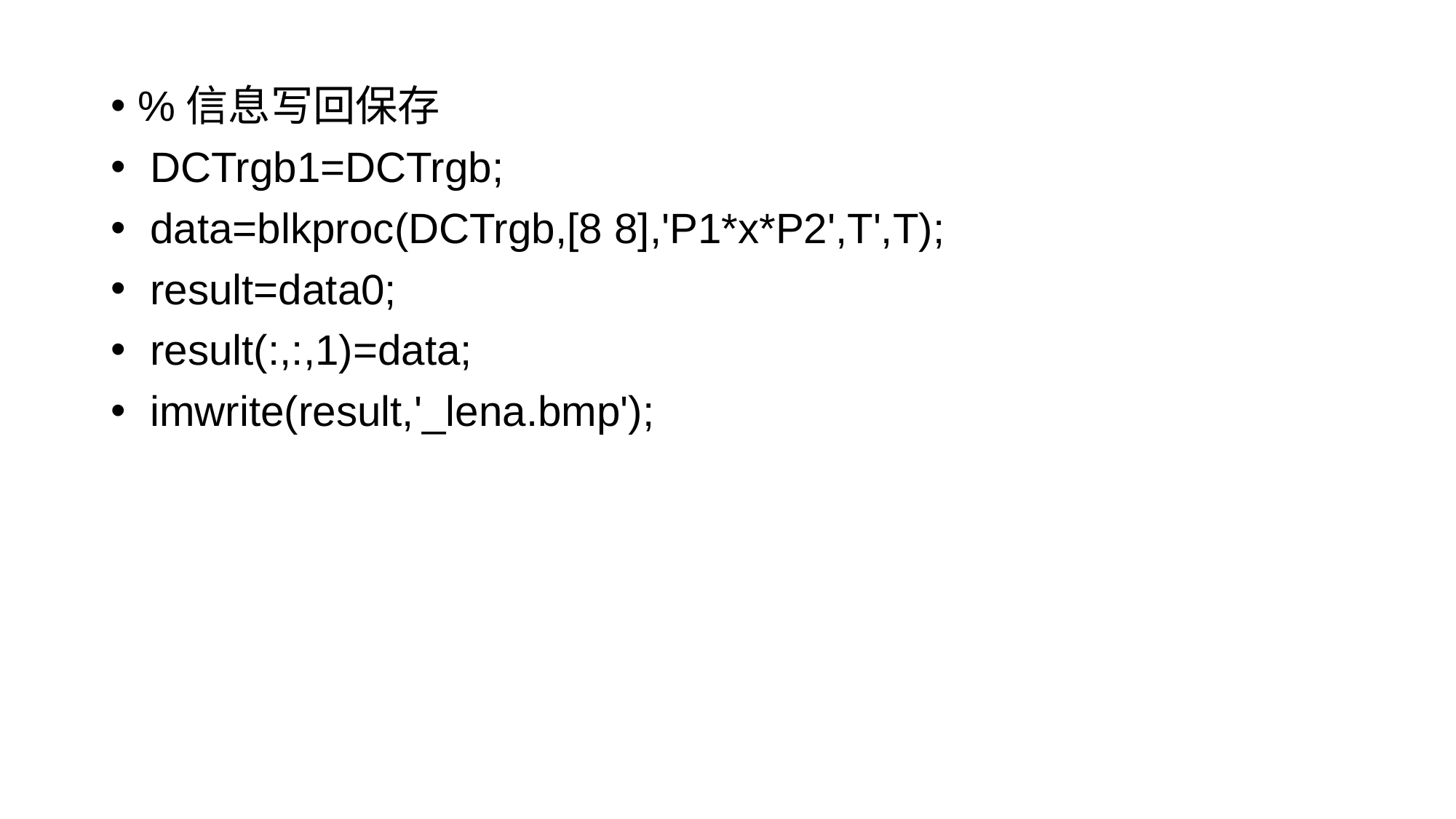

%信息写回保存
 DCTrgb1=DCTrgb;
 data=blkproc(DCTrgb,[8 8],'P1*x*P2',T',T);
 result=data0;
 result(:,:,1)=data;
 imwrite(result,'_lena.bmp');